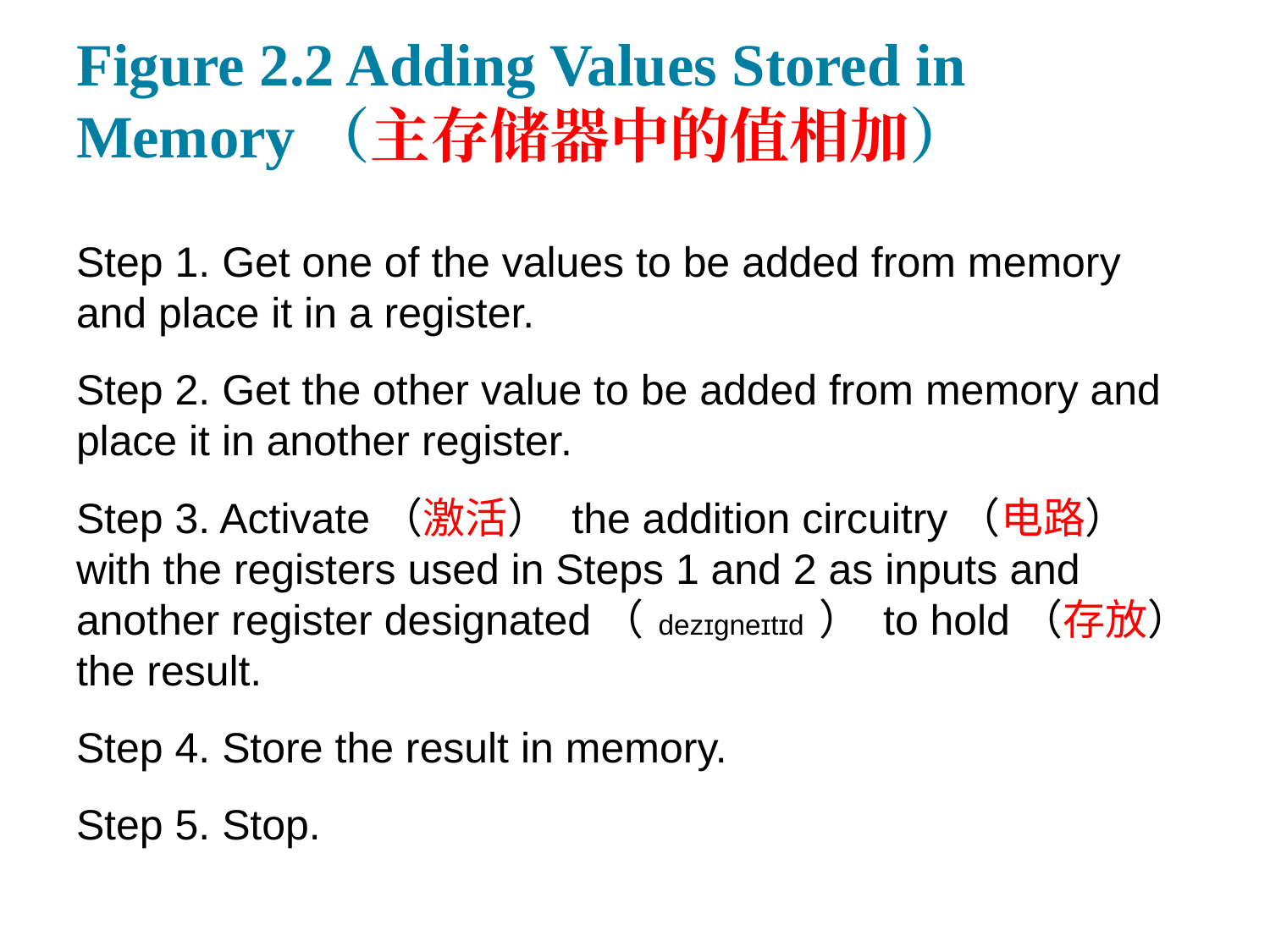

# Figure 2.2 Adding Values Stored in Memory（主存储器中的值相加）
Step 1. Get one of the values to be added from memory and place it in a register.
Step 2. Get the other value to be added from memory and place it in another register.
Step 3. Activate（激活） the addition circuitry（电路） with the registers used in Steps 1 and 2 as inputs and another register designated（ dezɪɡneɪtɪd ） to hold（存放） the result.
Step 4. Store the result in memory.
Step 5. Stop.